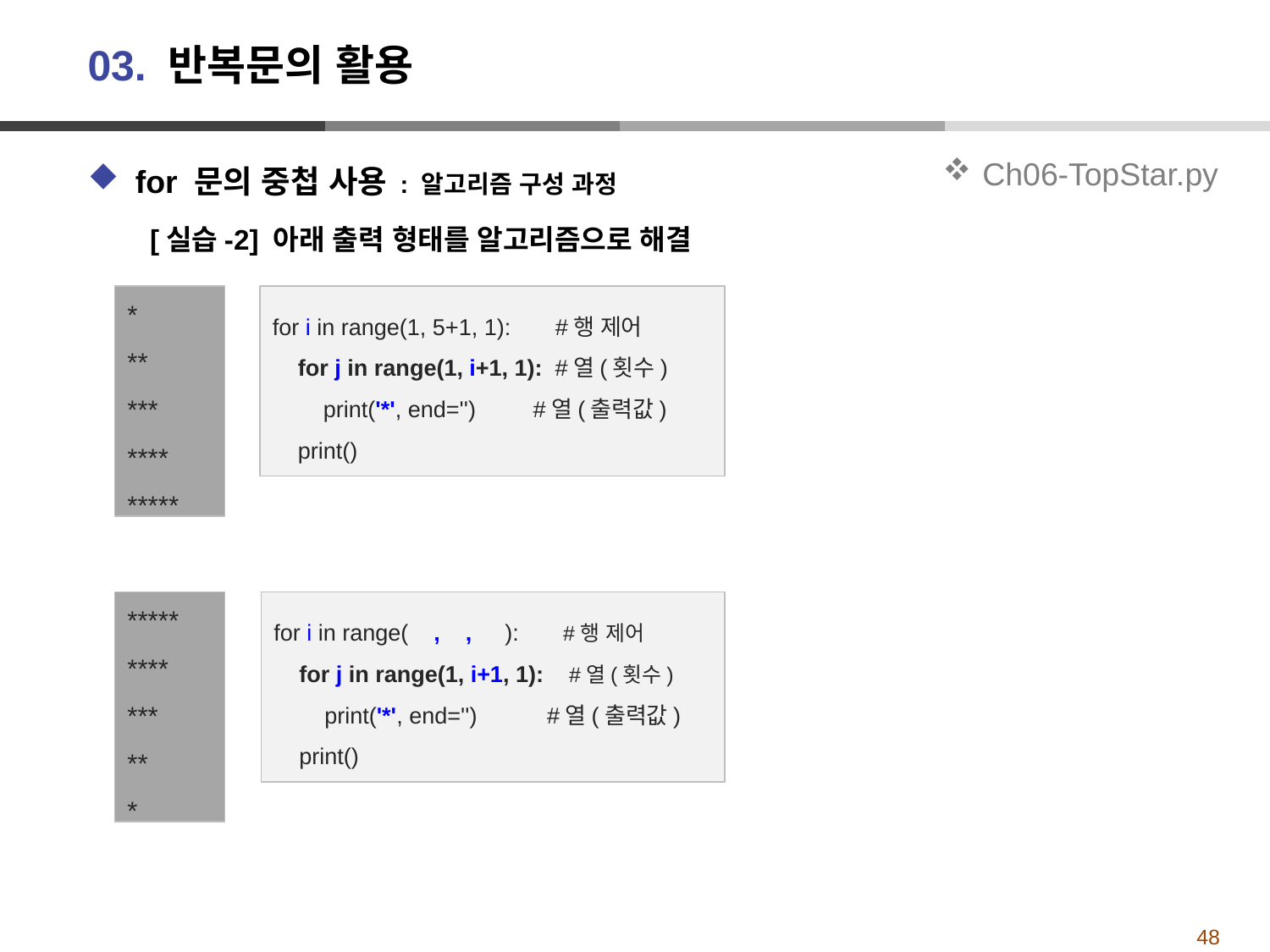

# 03. 반복문의 활용
for 문의 중첩 사용 : 알고리즘 구성 과정
[실습-2] 아래 출력 형태를 알고리즘으로 해결
Ch06-TopStar.py
*
**
***
****
*****
for i in range(1, 5+1, 1):       #행 제어
    for j in range(1, i+1, 1):  #열(횟수)
        print('*', end='')         #열(출력값)
    print()
*****
****
***
**
*
for i in range(  5,  0, -1 ):       #행 제어
    for j in range(1, i+1, 1):    #열(횟수)
        print('*', end='')           #열(출력값)
    print()